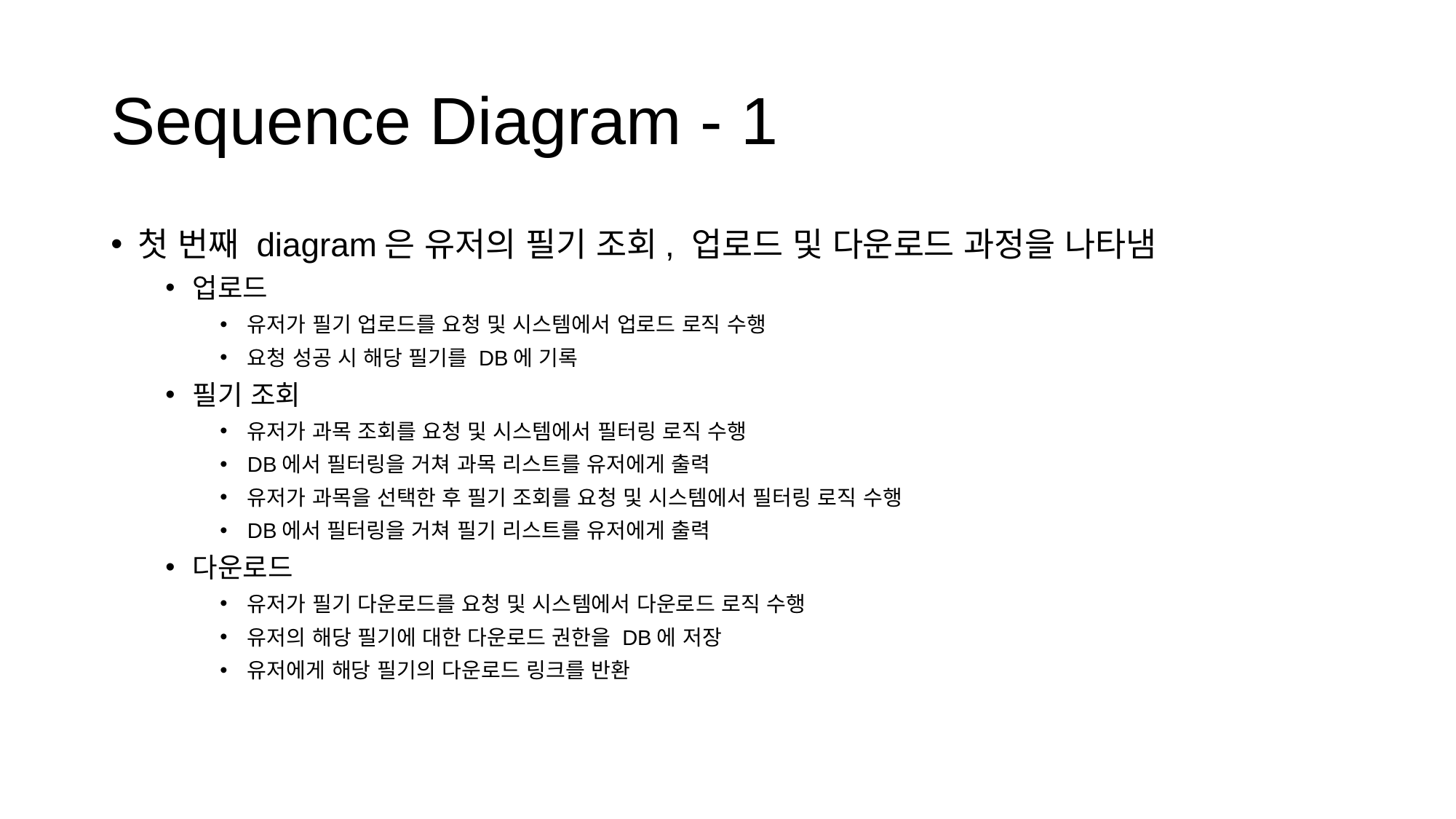

# Sequence Diagram - 1
첫 번째 diagram은 유저의 필기 조회, 업로드 및 다운로드 과정을 나타냄
업로드
유저가 필기 업로드를 요청 및 시스템에서 업로드 로직 수행
요청 성공 시 해당 필기를 DB에 기록
필기 조회
유저가 과목 조회를 요청 및 시스템에서 필터링 로직 수행
DB에서 필터링을 거쳐 과목 리스트를 유저에게 출력
유저가 과목을 선택한 후 필기 조회를 요청 및 시스템에서 필터링 로직 수행
DB에서 필터링을 거쳐 필기 리스트를 유저에게 출력
다운로드
유저가 필기 다운로드를 요청 및 시스템에서 다운로드 로직 수행
유저의 해당 필기에 대한 다운로드 권한을 DB에 저장
유저에게 해당 필기의 다운로드 링크를 반환